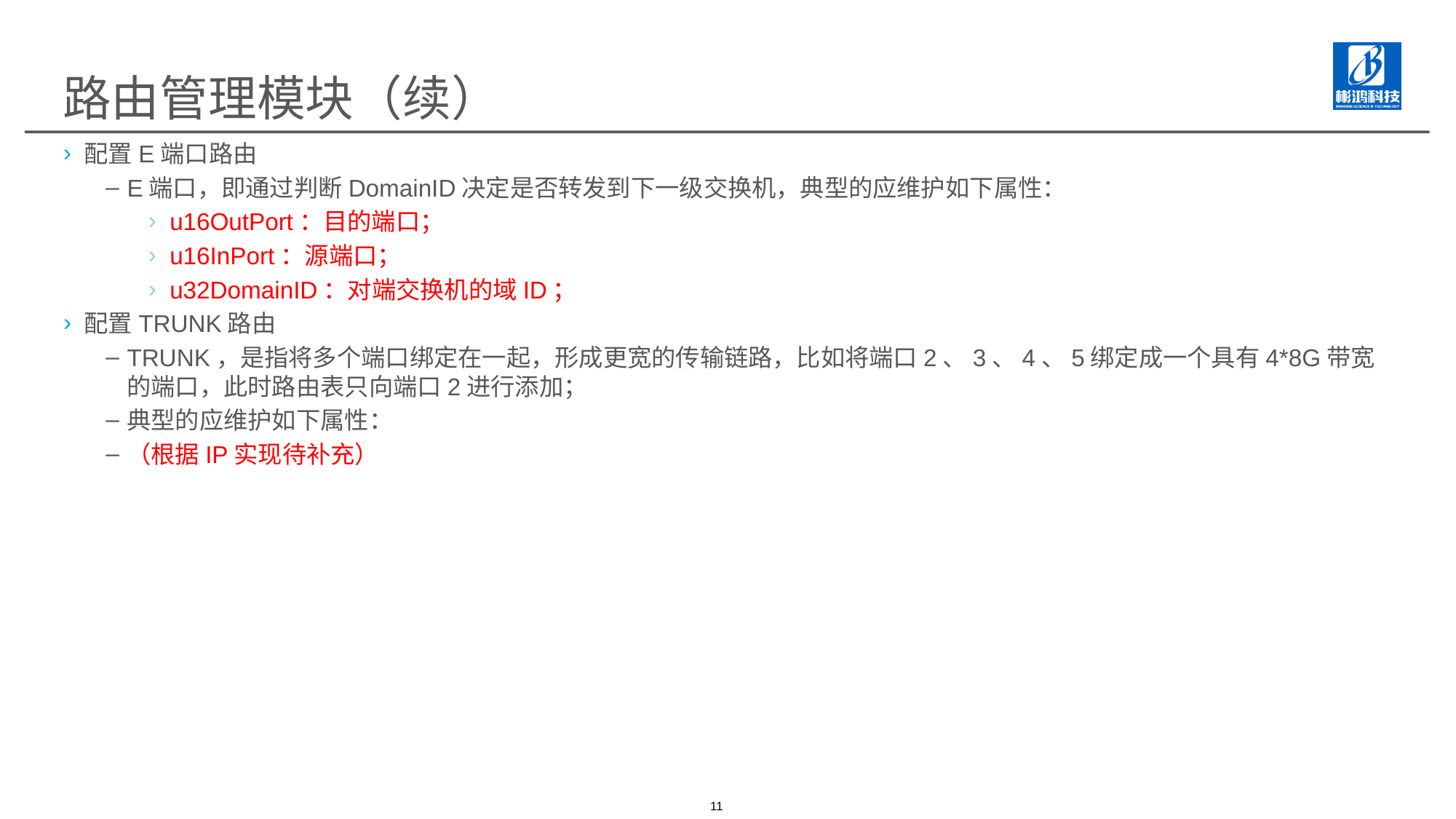

# 路由管理模块（续）
配置E端口路由
E端口，即通过判断DomainID决定是否转发到下一级交换机，典型的应维护如下属性：
u16OutPort：目的端口；
u16InPort：源端口；
u32DomainID：对端交换机的域ID；
配置TRUNK路由
TRUNK，是指将多个端口绑定在一起，形成更宽的传输链路，比如将端口2、3、4、5绑定成一个具有4*8G带宽的端口，此时路由表只向端口2进行添加；
典型的应维护如下属性：
（根据IP实现待补充）